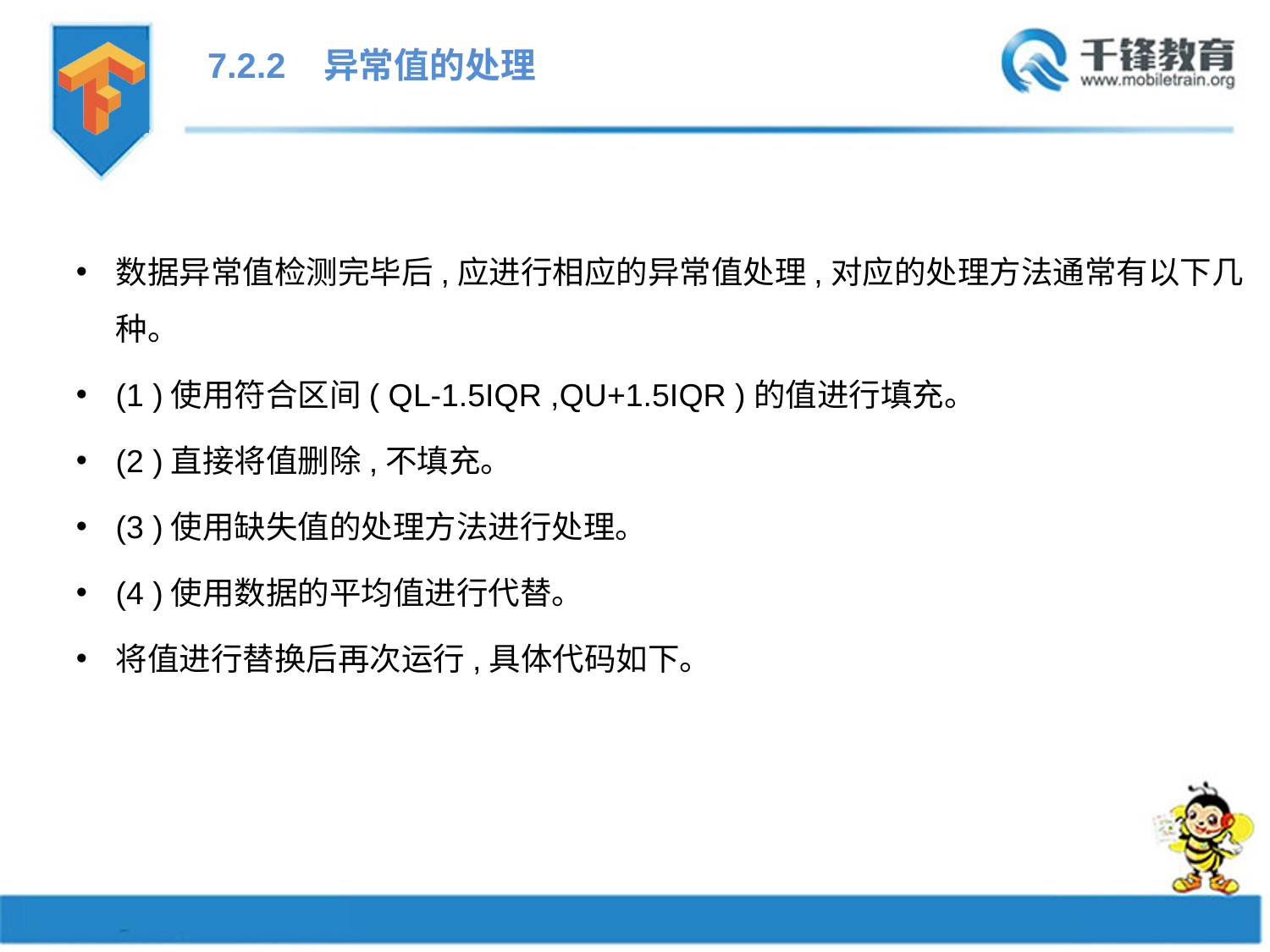

7.2.2   异常值的处理
数据异常值检测完毕后,应进行相应的异常值处理,对应的处理方法通常有以下几种。
(1 )使用符合区间( QL-1.5IQR ,QU+1.5IQR )的值进行填充。
(2 )直接将值删除,不填充。
(3 )使用缺失值的处理方法进行处理。
(4 )使用数据的平均值进行代替。
将值进行替换后再次运行,具体代码如下。